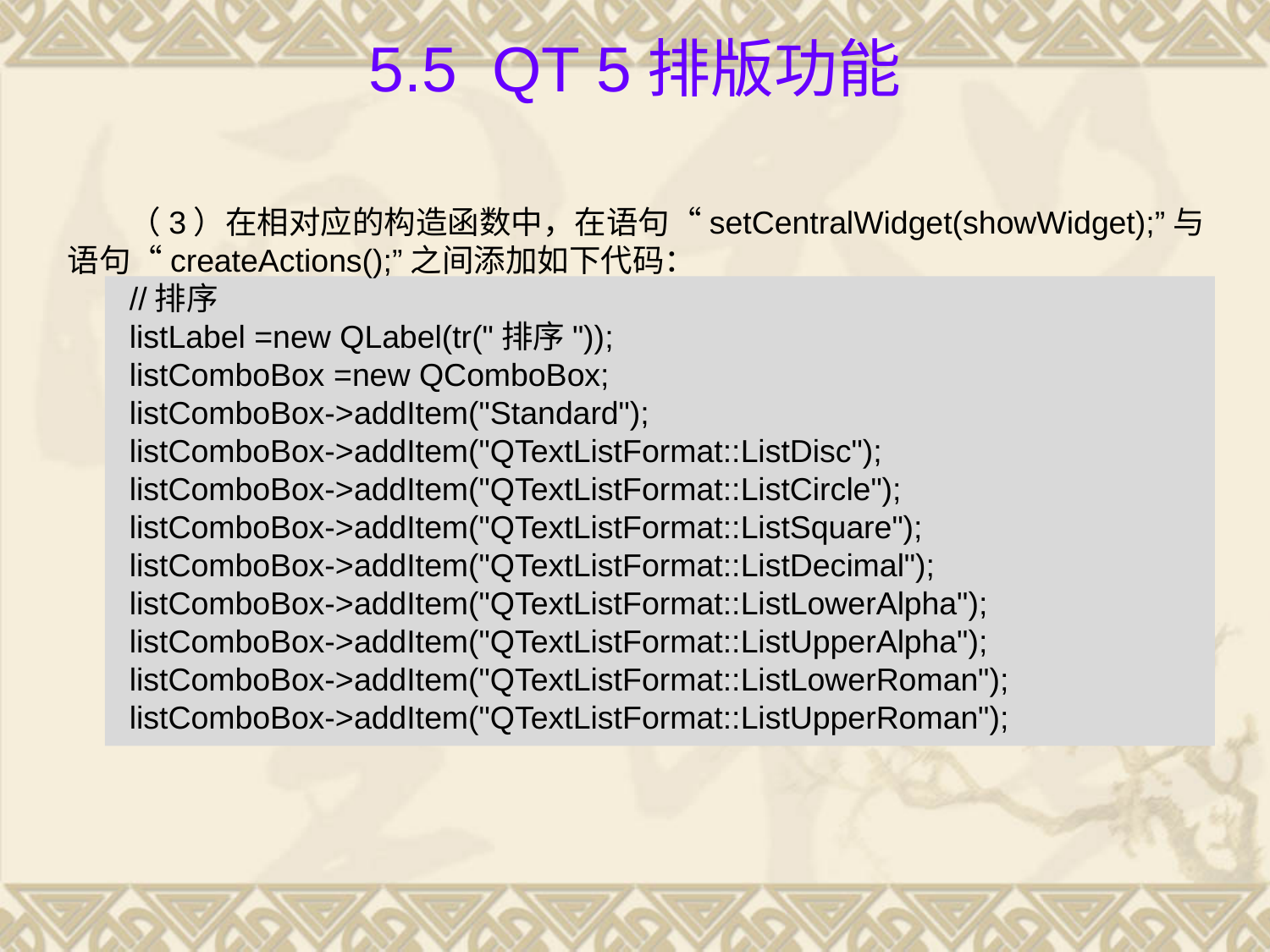

# 5.5  Qt 5排版功能
（3）在相对应的构造函数中，在语句“setCentralWidget(showWidget);”与语句“createActions();”之间添加如下代码：
//排序
listLabel =new QLabel(tr("排序"));
listComboBox =new QComboBox;
listComboBox->addItem("Standard");
listComboBox->addItem("QTextListFormat::ListDisc");
listComboBox->addItem("QTextListFormat::ListCircle");
listComboBox->addItem("QTextListFormat::ListSquare");
listComboBox->addItem("QTextListFormat::ListDecimal");
listComboBox->addItem("QTextListFormat::ListLowerAlpha");
listComboBox->addItem("QTextListFormat::ListUpperAlpha");
listComboBox->addItem("QTextListFormat::ListLowerRoman");
listComboBox->addItem("QTextListFormat::ListUpperRoman");